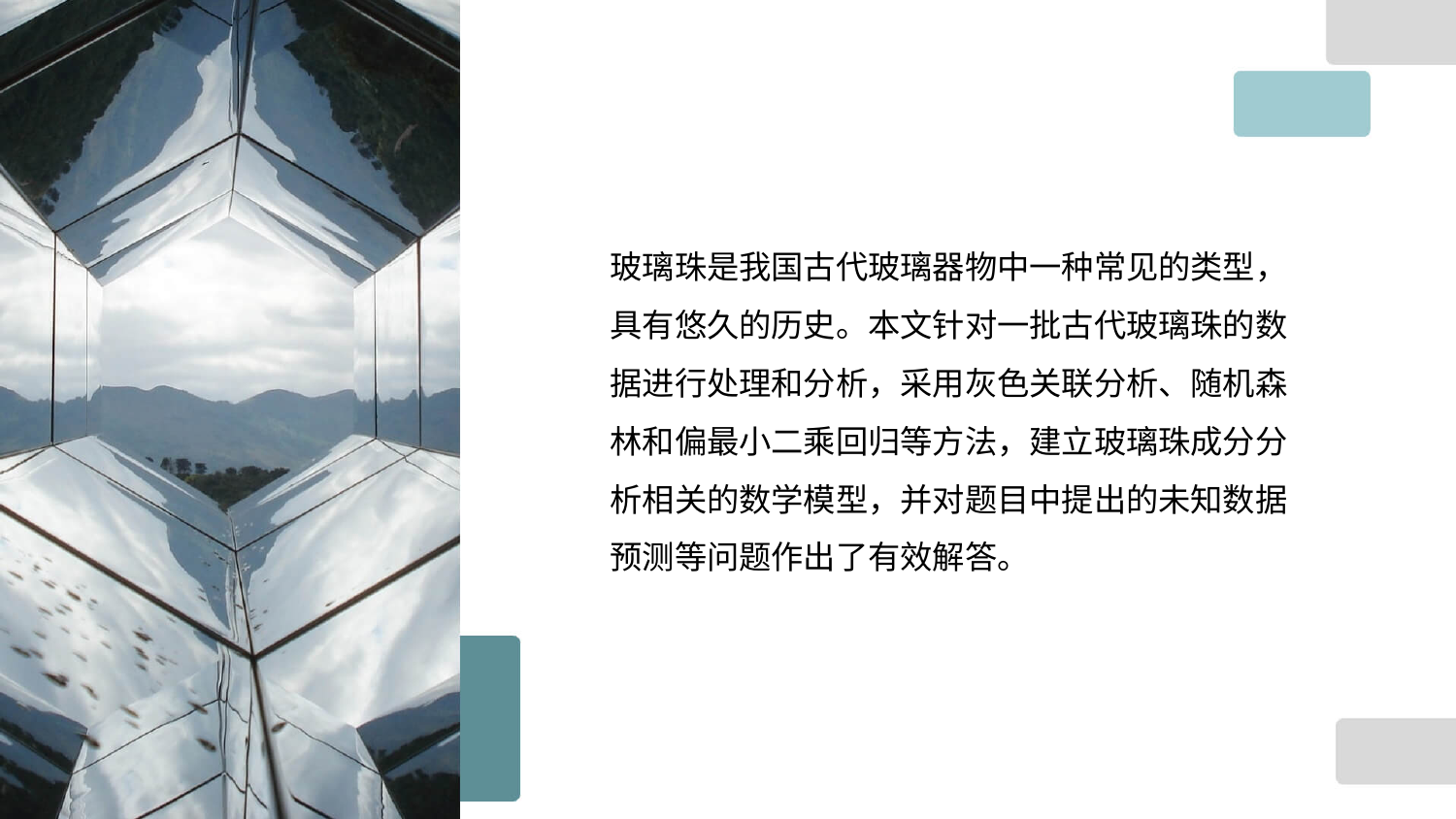

玻璃珠是我国古代玻璃器物中一种常见的类型，具有悠久的历史。本文针对一批古代玻璃珠的数据进行处理和分析，采用灰色关联分析、随机森林和偏最小二乘回归等方法，建立玻璃珠成分分析相关的数学模型，并对题目中提出的未知数据预测等问题作出了有效解答。